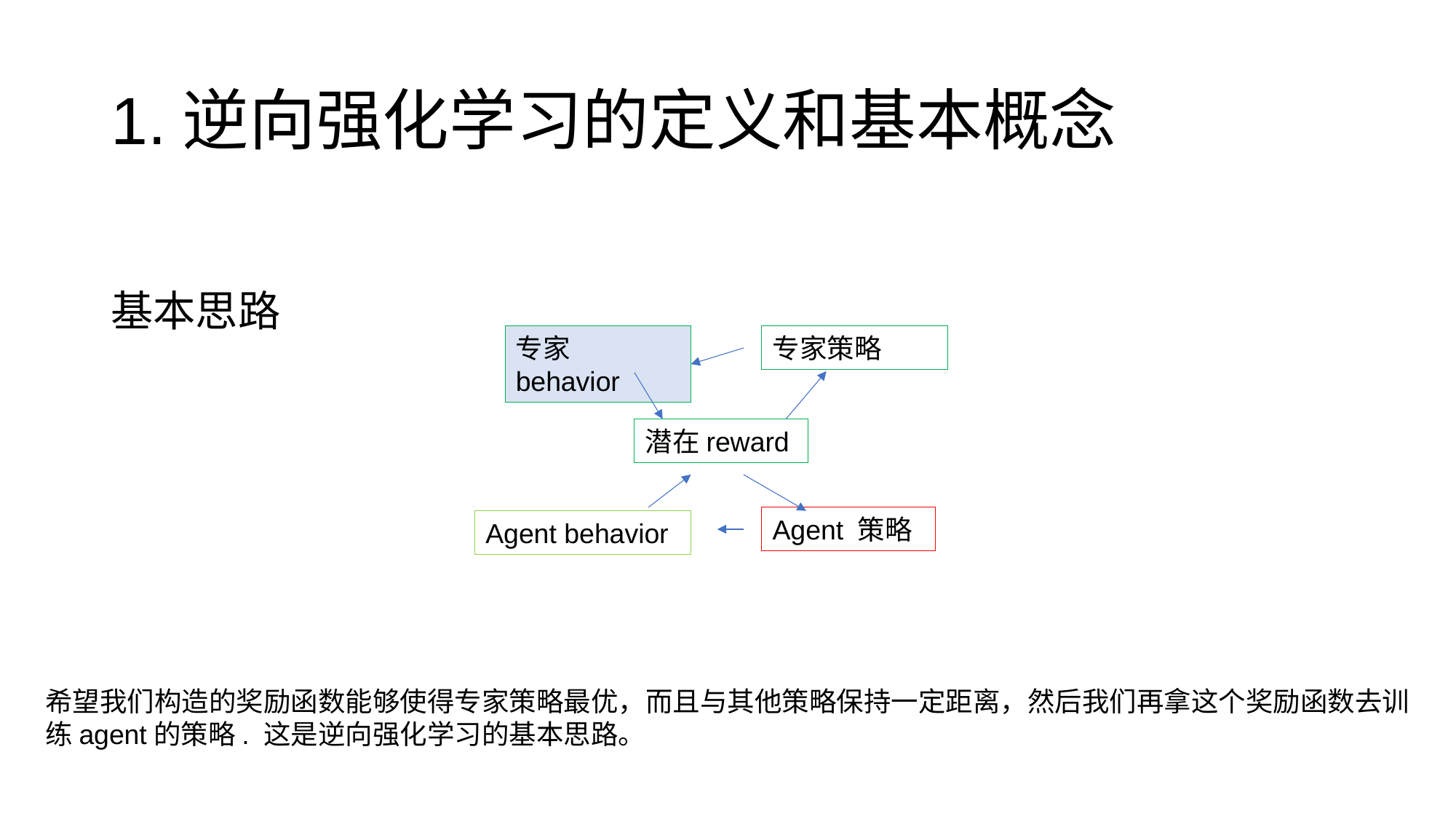

# 1.逆向强化学习的定义和基本概念

基本思路
专家behavior
专家策略
潜在reward
Agent 策略
Agent behavior
希望我们构造的奖励函数能够使得专家策略最优，而且与其他策略保持一定距离，然后我们再拿这个奖励函数去训练agent的策略. 这是逆向强化学习的基本思路。